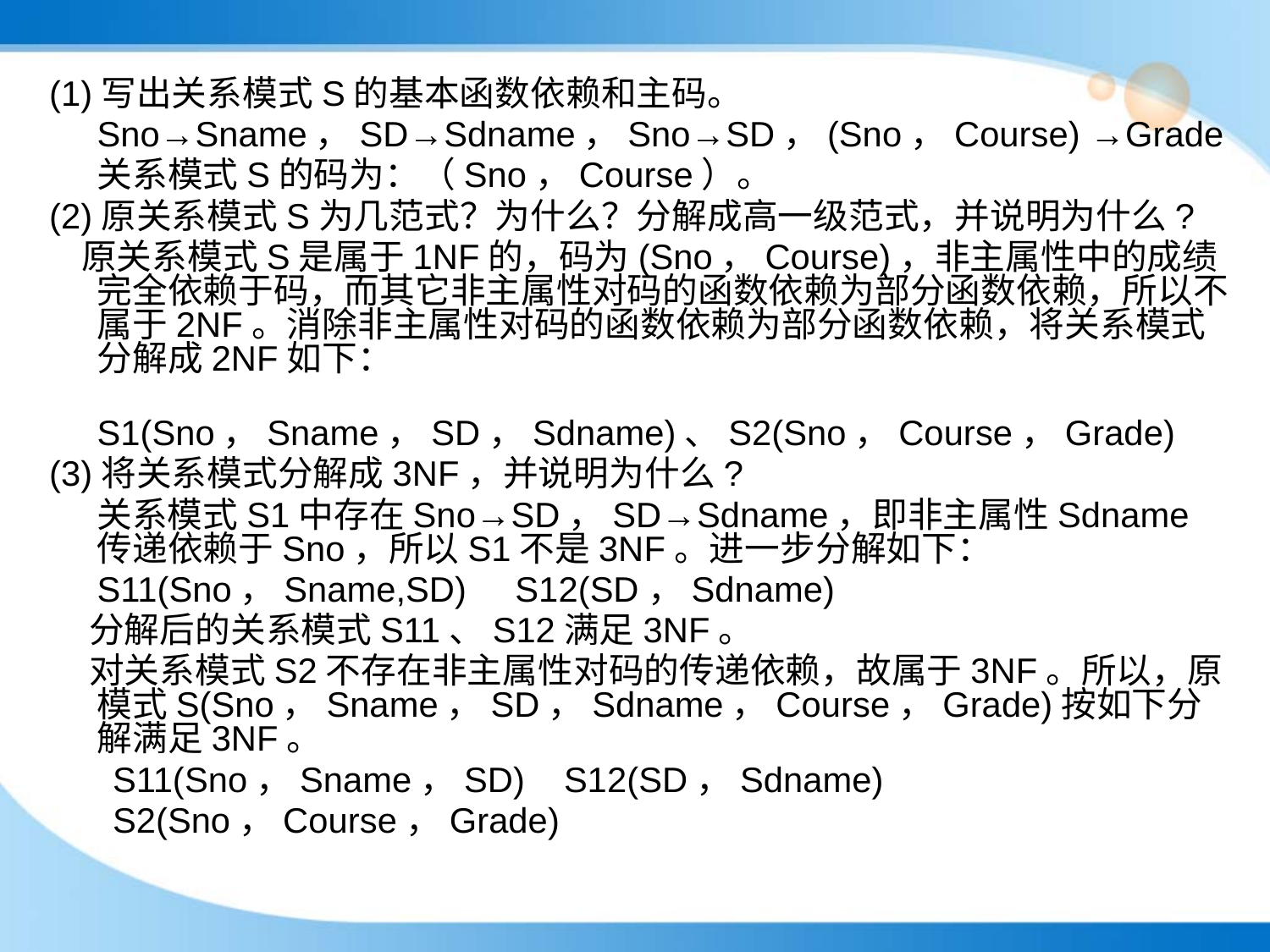

(1)写出关系模式S的基本函数依赖和主码。
	Sno→Sname，SD→Sdname，Sno→SD，(Sno，Course) →Grade
	关系模式S的码为：（Sno，Course）。
(2)原关系模式S为几范式？为什么？分解成高一级范式，并说明为什么?
   原关系模式S是属于1NF的，码为(Sno，Course)，非主属性中的成绩完全依赖于码，而其它非主属性对码的函数依赖为部分函数依赖，所以不属于2NF。消除非主属性对码的函数依赖为部分函数依赖，将关系模式分解成2NF如下：
		S1(Sno，Sname，SD，Sdname)、S2(Sno，Course，Grade)
(3)将关系模式分解成3NF，并说明为什么?
     关系模式S1中存在Sno→SD，SD→Sdname，即非主属性Sdname传递依赖于Sno，所以S1不是3NF。进一步分解如下：
   	S11(Sno，Sname,SD)     S12(SD，Sdname)
    分解后的关系模式S11、S12满足3NF。
    对关系模式S2不存在非主属性对码的传递依赖，故属于3NF。所以，原模式S(Sno，Sname，SD，Sdname，Course，Grade)按如下分解满足3NF。
S11(Sno，Sname，SD)    S12(SD，Sdname)
S2(Sno，Course，Grade)